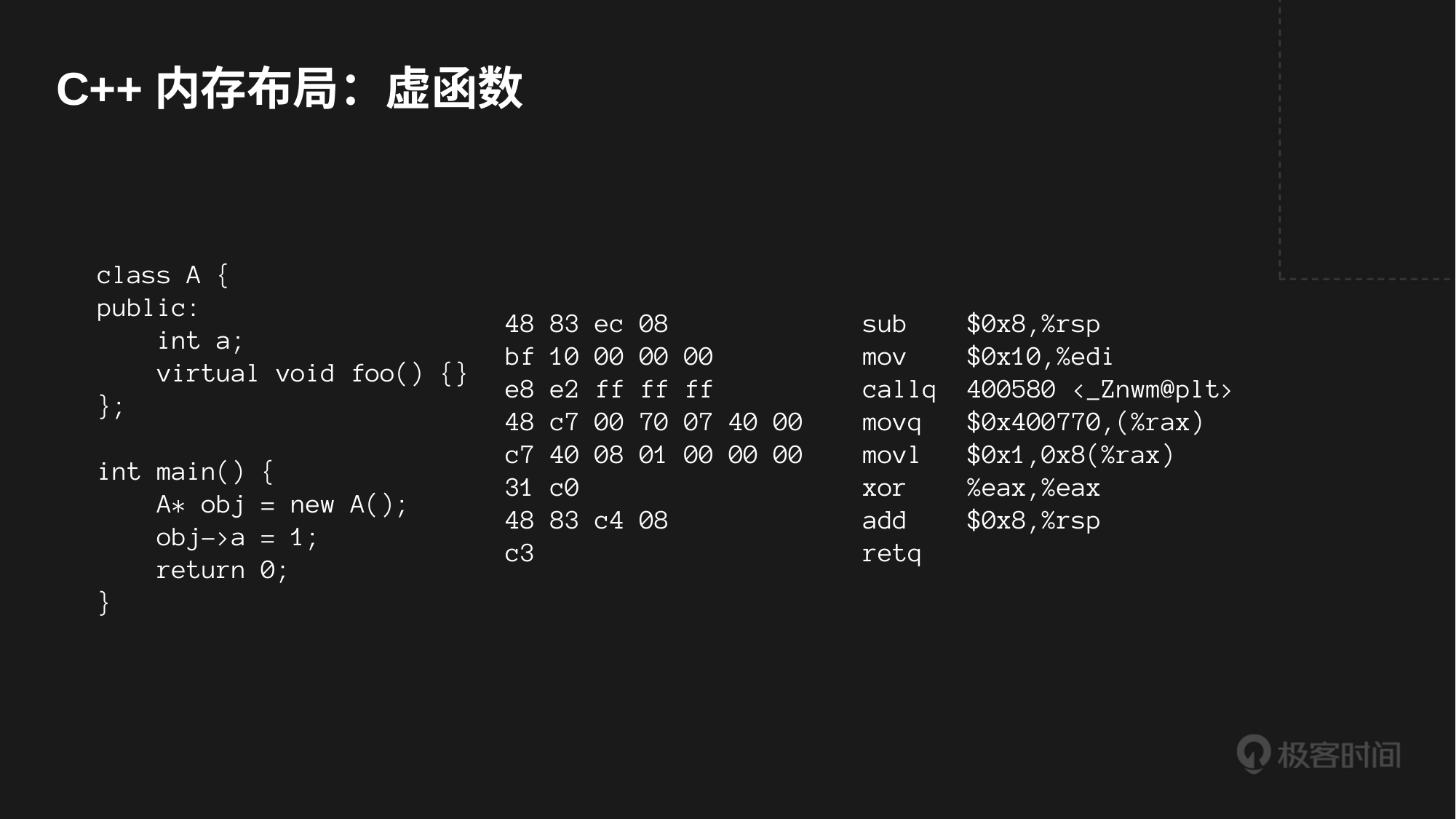

C++内存布局：虚函数
class A {
public:
    int a;
    virtual void foo() {}
};

int main() {
    A* obj = new A();
    obj->a = 1;
    return 0;
}
48 83 ec 08             sub    $0x8,%rsp
bf 10 00 00 00          mov    $0x10,%edi
e8 e2 ff ff ff          callq  400580 <_Znwm@plt>
48 c7 00 70 07 40 00    movq   $0x400770,(%rax)
c7 40 08 01 00 00 00    movl   $0x1,0x8(%rax)
31 c0                   xor    %eax,%eax
48 83 c4 08             add    $0x8,%rsp
c3                      retq